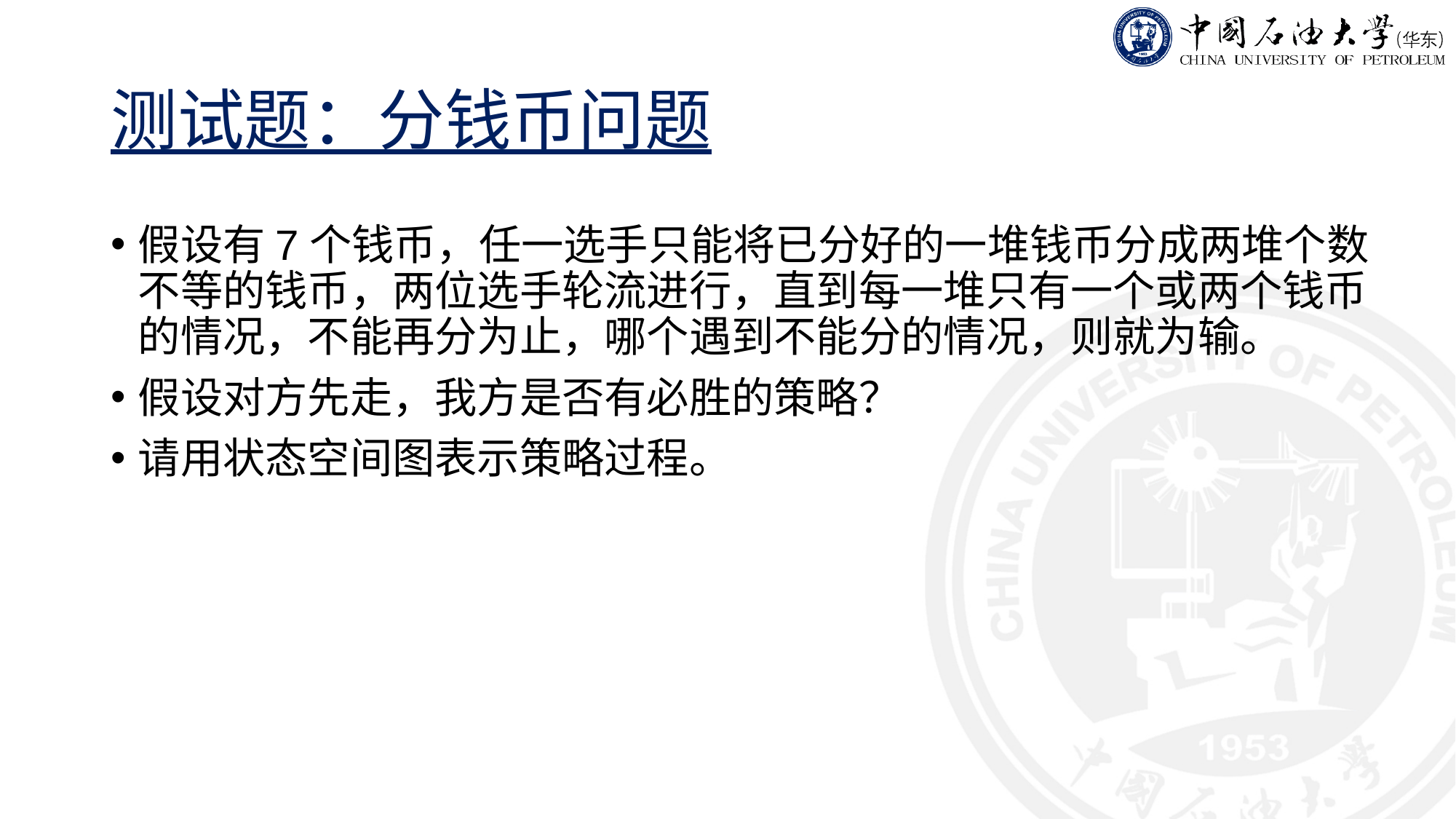

# 测试题：分钱币问题
假设有7个钱币，任一选手只能将已分好的一堆钱币分成两堆个数不等的钱币，两位选手轮流进行，直到每一堆只有一个或两个钱币的情况，不能再分为止，哪个遇到不能分的情况，则就为输。
假设对方先走，我方是否有必胜的策略？
请用状态空间图表示策略过程。